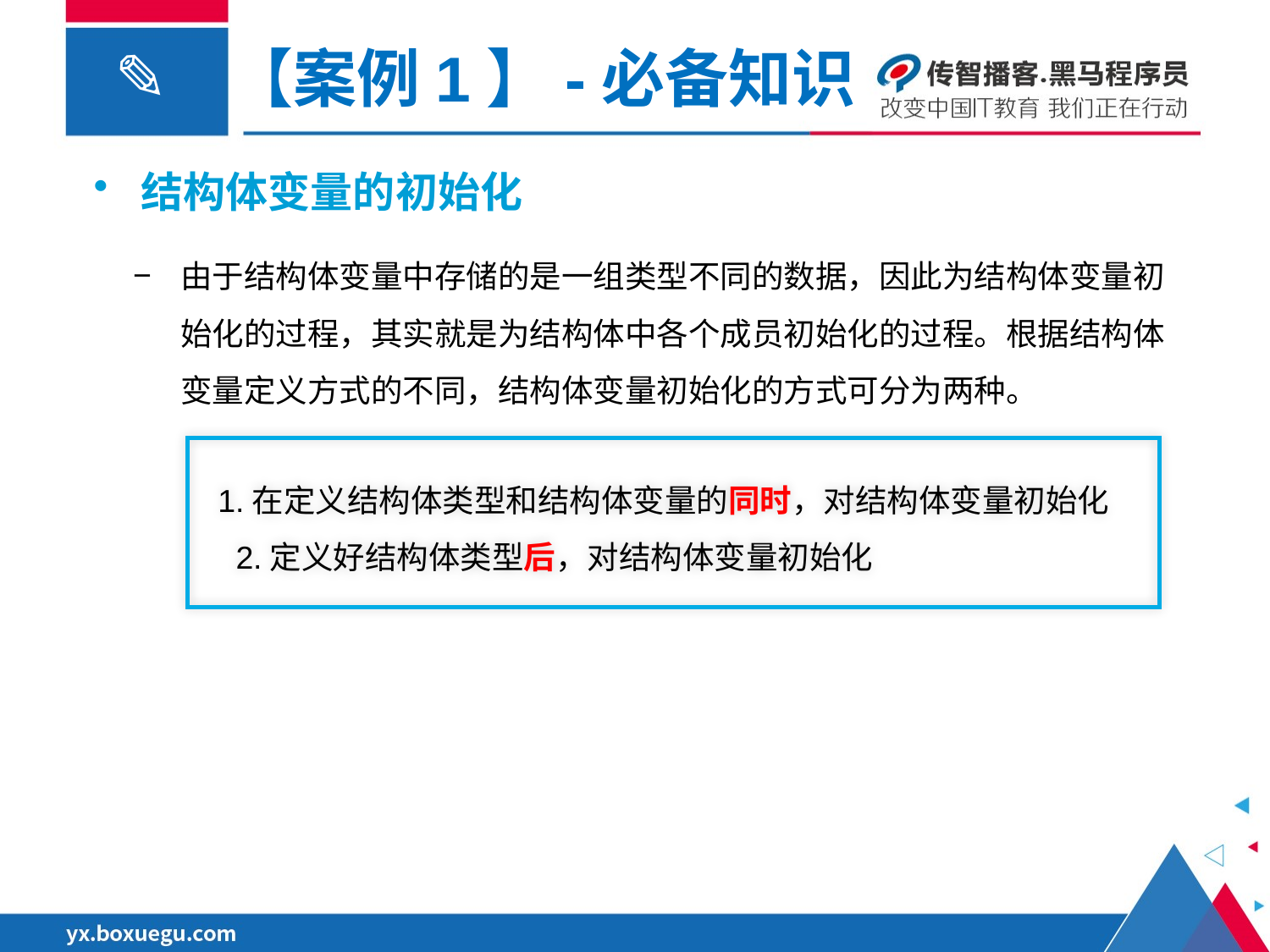

【案例1】-必备知识
结构体变量的初始化
由于结构体变量中存储的是一组类型不同的数据，因此为结构体变量初始化的过程，其实就是为结构体中各个成员初始化的过程。根据结构体变量定义方式的不同，结构体变量初始化的方式可分为两种。

  1.在定义结构体类型和结构体变量的同时，对结构体变量初始化
    2.定义好结构体类型后，对结构体变量初始化